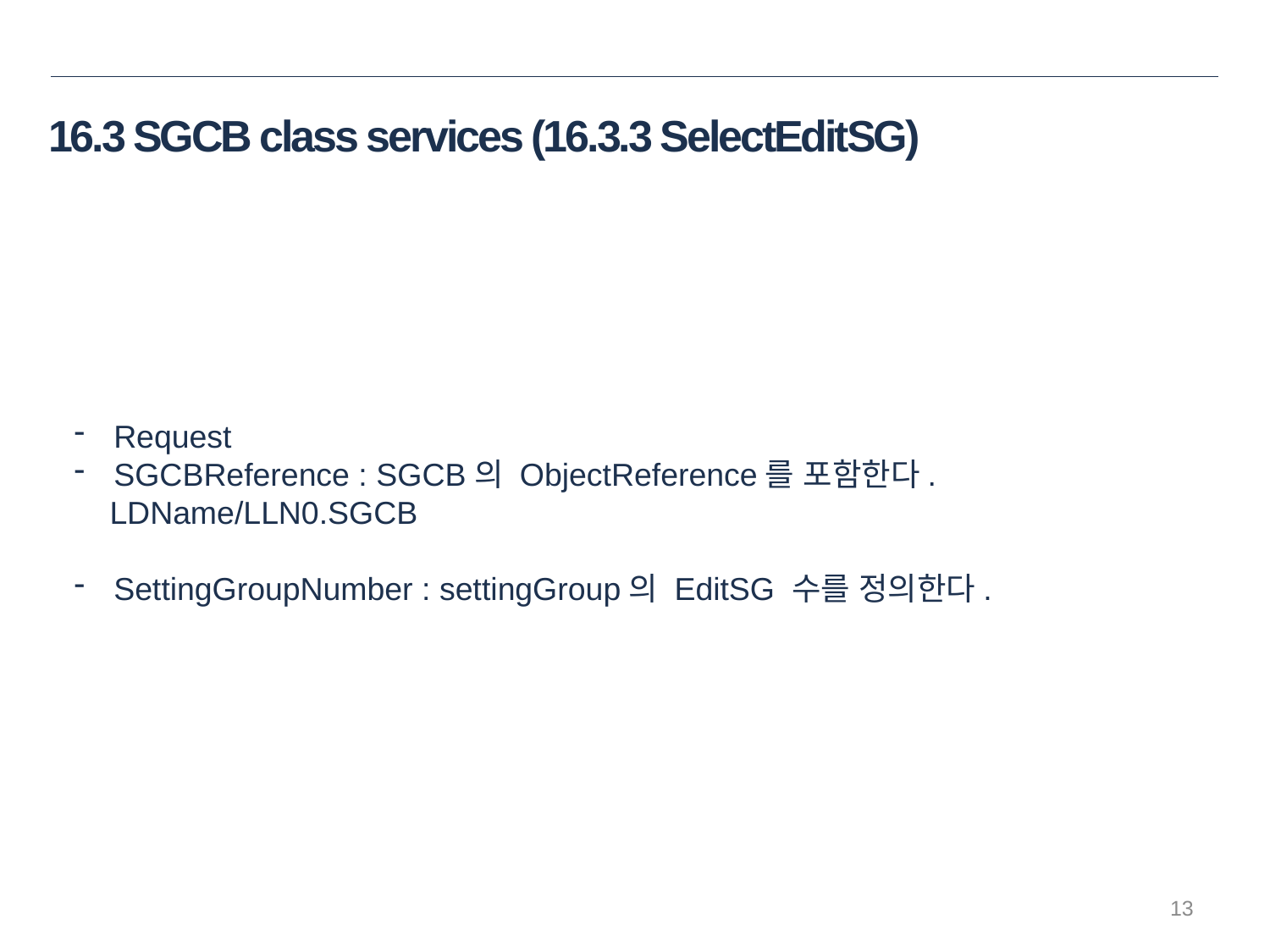

16.3 SGCB class services (16.3.3 SelectEditSG)
Request
SGCBReference : SGCB의 ObjectReference를 포함한다.
    LDName/LLN0.SGCB

SettingGroupNumber : settingGroup의 EditSG 수를 정의한다.

13